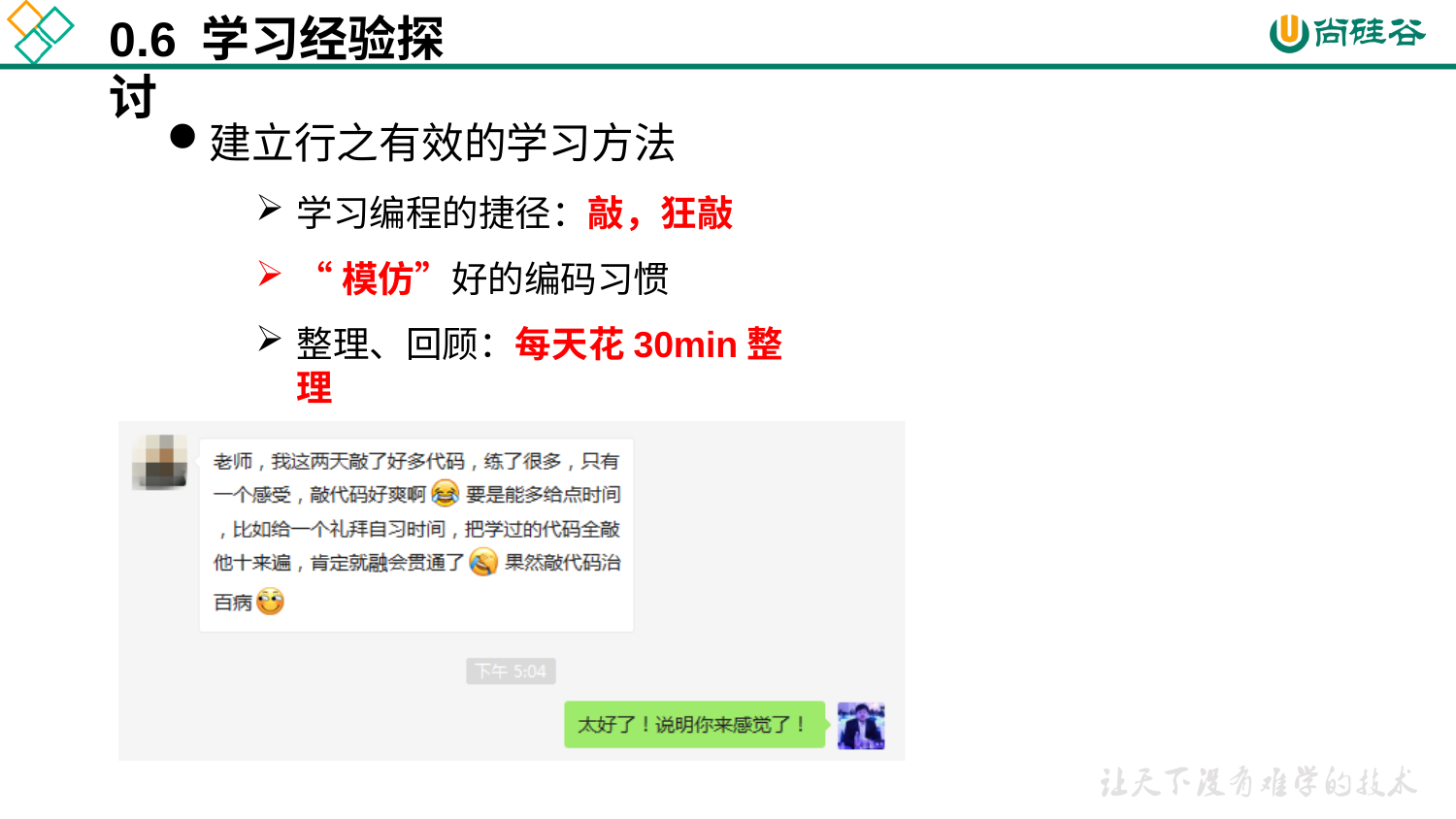

# 0.6 学习经验探讨
建立行之有效的学习方法
学习编程的捷径：敲，狂敲
“模仿”好的编码习惯
整理、回顾：每天花30min整理